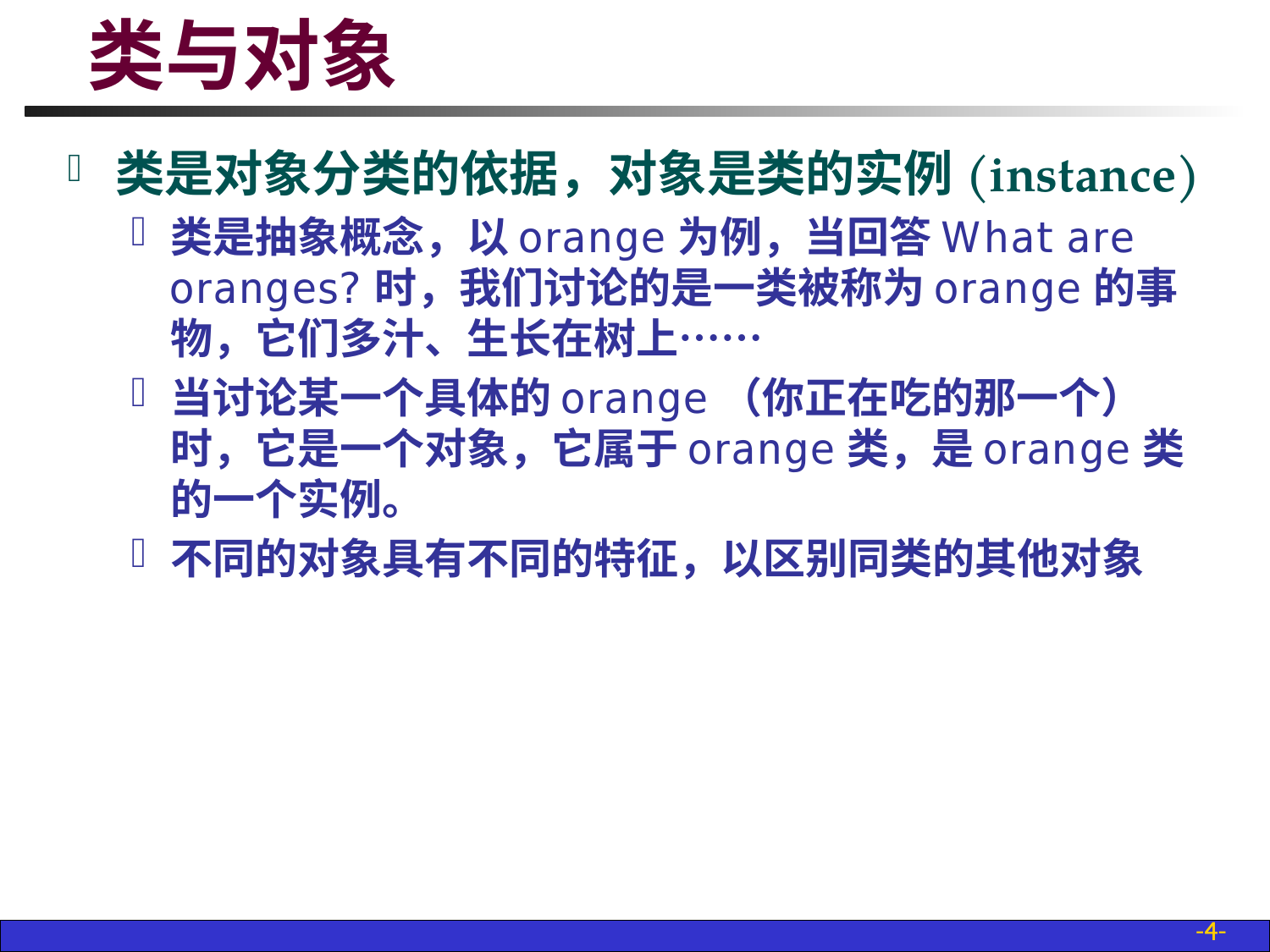

# 类与对象
类是对象分类的依据，对象是类的实例(instance)
类是抽象概念，以orange为例，当回答What are oranges?时，我们讨论的是一类被称为orange的事物，它们多汁、生长在树上……
当讨论某一个具体的orange（你正在吃的那一个）时，它是一个对象，它属于orange类，是orange类的一个实例。
不同的对象具有不同的特征，以区别同类的其他对象
-4-